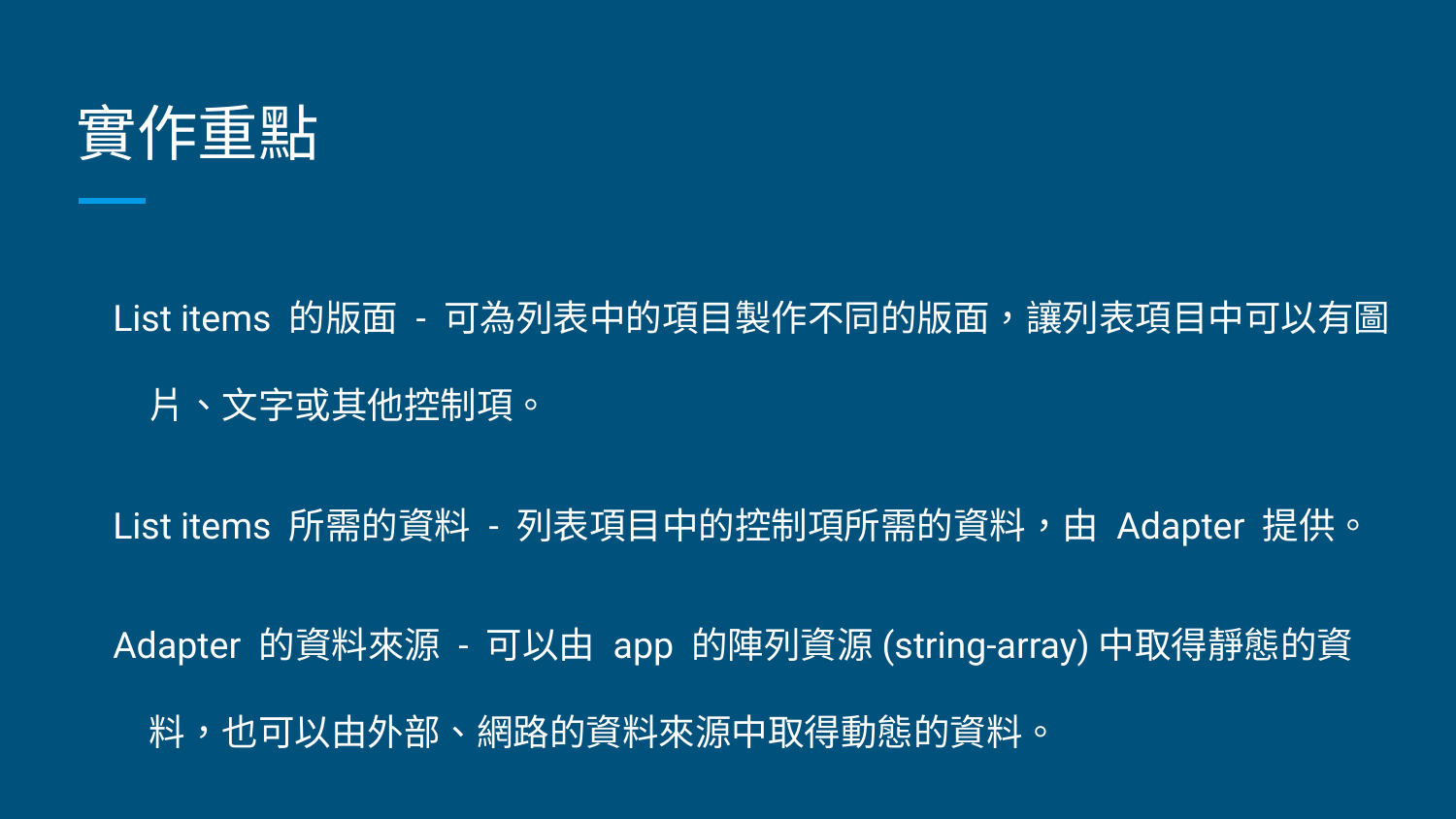

# 實作重點
List items 的版面 - 可為列表中的項目製作不同的版面，讓列表項目中可以有圖片、文字或其他控制項。
List items 所需的資料 - 列表項目中的控制項所需的資料，由 Adapter 提供。
Adapter 的資料來源 - 可以由 app 的陣列資源(string-array)中取得靜態的資料，也可以由外部、網路的資料來源中取得動態的資料。